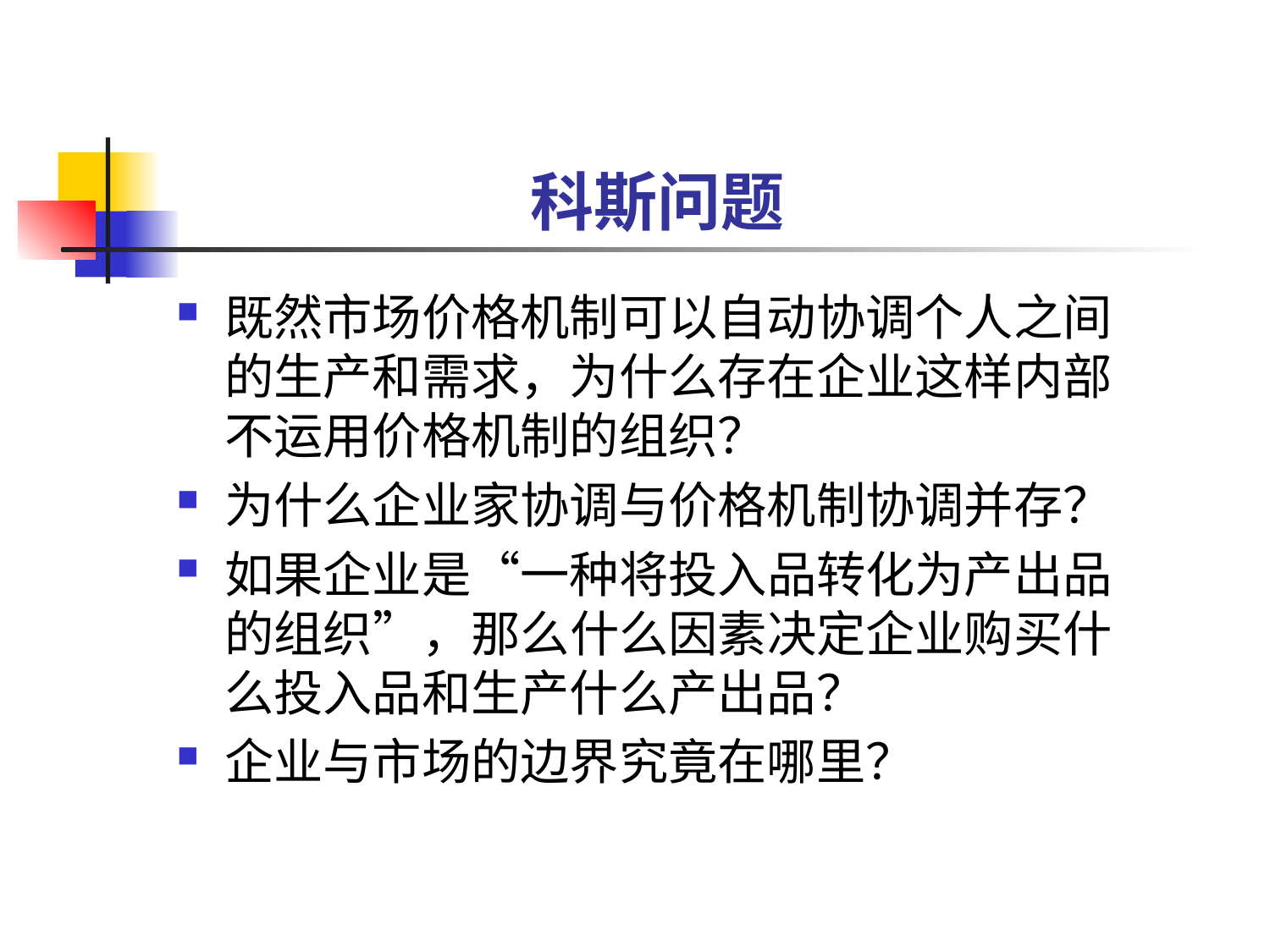

# 科斯问题
既然市场价格机制可以自动协调个人之间的生产和需求，为什么存在企业这样内部不运用价格机制的组织？
为什么企业家协调与价格机制协调并存？
如果企业是“一种将投入品转化为产出品的组织”，那么什么因素决定企业购买什么投入品和生产什么产出品？
企业与市场的边界究竟在哪里？